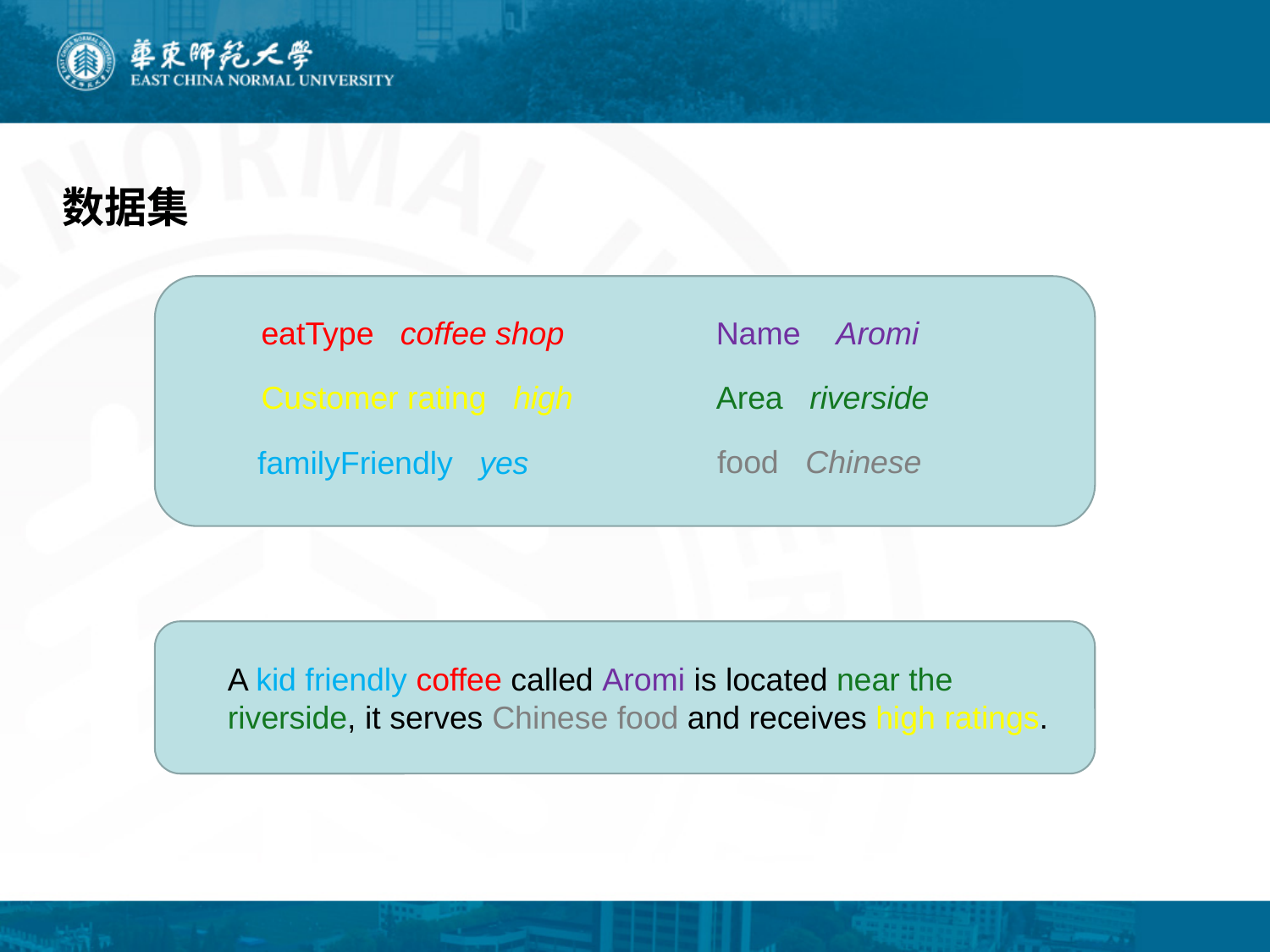

数据集

eatType   coffee shop
Name    Aromi
Customer rating   high
Area   riverside
food   Chinese
familyFriendly   yes

A kid friendly coffee called Aromi is located near the riverside, it serves Chinese food and receives high ratings.